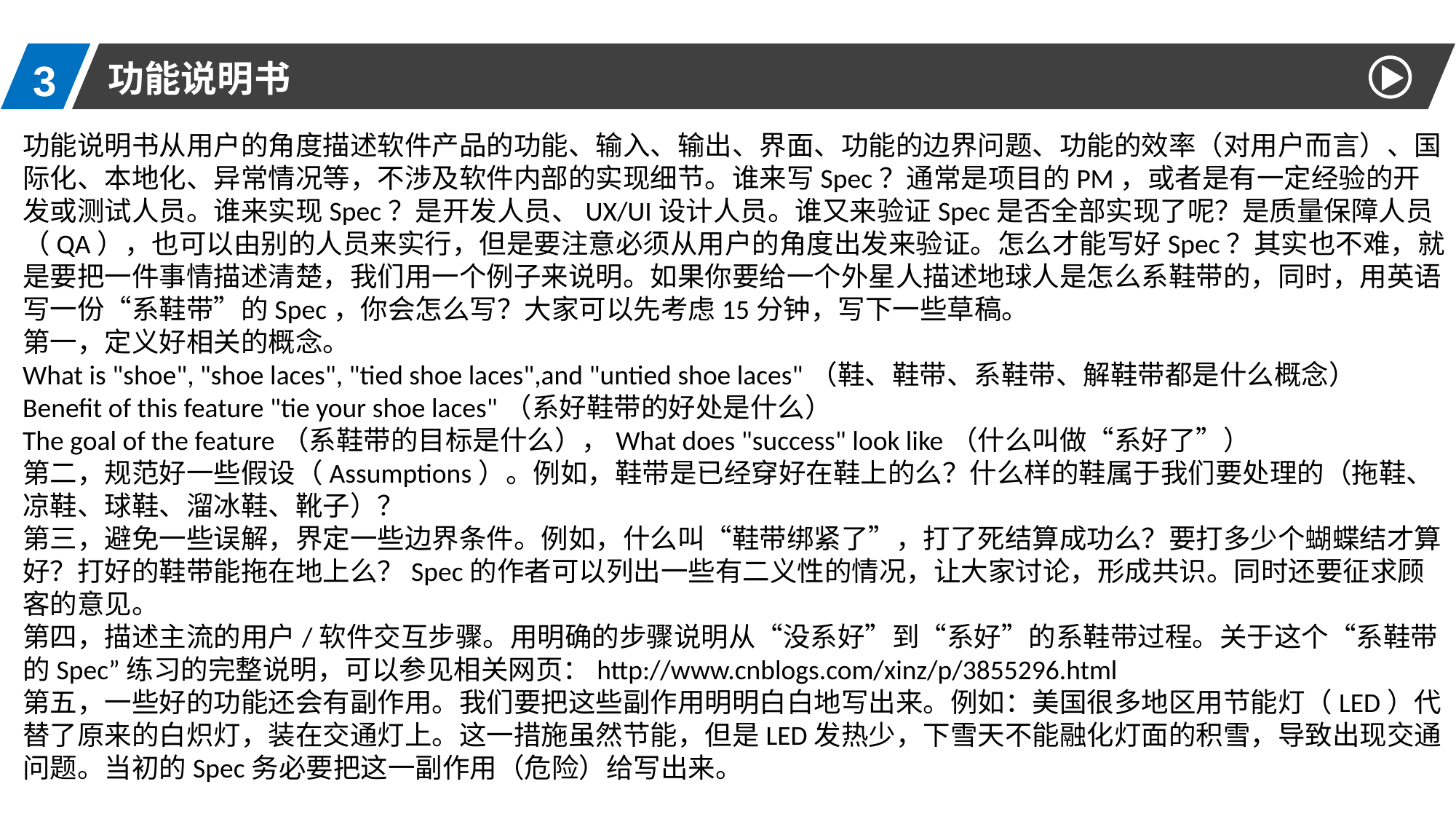

3
功能说明书

功能说明书从用户的角度描述软件产品的功能、输入、输出、界面、功能的边界问题、功能的效率（对用户而言）、国际化、本地化、异常情况等，不涉及软件内部的实现细节。谁来写Spec？通常是项目的PM，或者是有一定经验的开发或测试人员。谁来实现Spec？是开发人员、UX/UI设计人员。谁又来验证Spec是否全部实现了呢？是质量保障人员（QA），也可以由别的人员来实行，但是要注意必须从用户的角度出发来验证。怎么才能写好Spec？其实也不难，就是要把一件事情描述清楚，我们用一个例子来说明。如果你要给一个外星人描述地球人是怎么系鞋带的，同时，用英语写一份“系鞋带”的Spec，你会怎么写？大家可以先考虑15分钟，写下一些草稿。
第一，定义好相关的概念。
What is "shoe", "shoe laces", "tied shoe laces",and "untied shoe laces"（鞋、鞋带、系鞋带、解鞋带都是什么概念）
Benefit of this feature "tie your shoe laces"（系好鞋带的好处是什么）
The goal of the feature（系鞋带的目标是什么），What does "success" look like（什么叫做“系好了”）
第二，规范好一些假设（Assumptions）。例如，鞋带是已经穿好在鞋上的么？什么样的鞋属于我们要处理的（拖鞋、凉鞋、球鞋、溜冰鞋、靴子）？
第三，避免一些误解，界定一些边界条件。例如，什么叫“鞋带绑紧了”，打了死结算成功么？要打多少个蝴蝶结才算好？打好的鞋带能拖在地上么？Spec的作者可以列出一些有二义性的情况，让大家讨论，形成共识。同时还要征求顾客的意见。
第四，描述主流的用户/软件交互步骤。用明确的步骤说明从“没系好”到“系好”的系鞋带过程。关于这个“系鞋带的Spec”练习的完整说明，可以参见相关网页：http://www.cnblogs.com/xinz/p/3855296.html
第五，一些好的功能还会有副作用。我们要把这些副作用明明白白地写出来。例如：美国很多地区用节能灯（LED）代替了原来的白炽灯，装在交通灯上。这一措施虽然节能，但是LED发热少，下雪天不能融化灯面的积雪，导致出现交通问题。当初的Spec务必要把这一副作用（危险）给写出来。